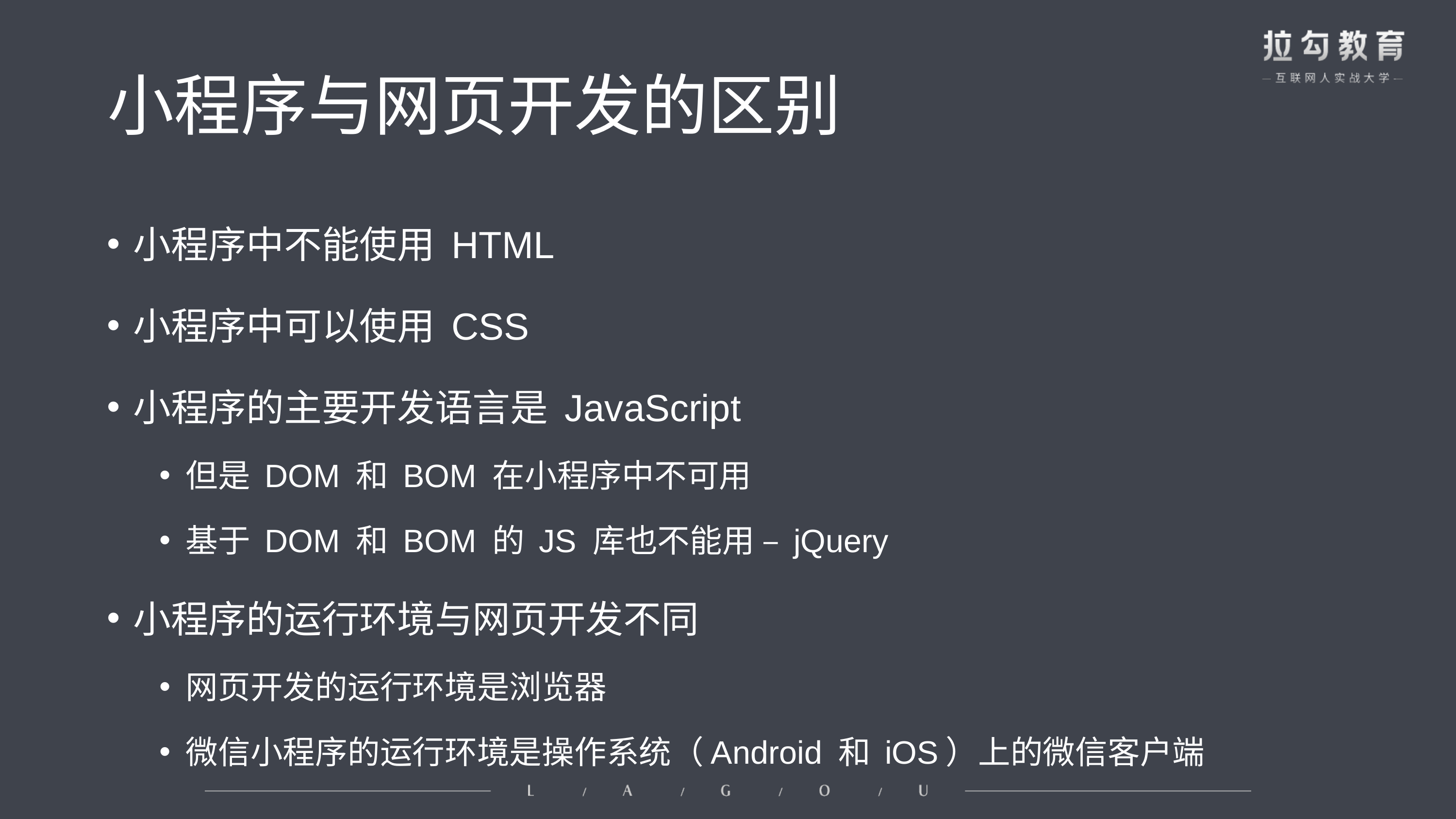

# 小程序与网页开发的区别
小程序中不能使用 HTML
小程序中可以使用 CSS
小程序的主要开发语言是 JavaScript
但是 DOM 和 BOM 在小程序中不可用
基于 DOM 和 BOM 的 JS 库也不能用 – jQuery
小程序的运行环境与网页开发不同
网页开发的运行环境是浏览器
微信小程序的运行环境是操作系统（Android 和 iOS）上的微信客户端